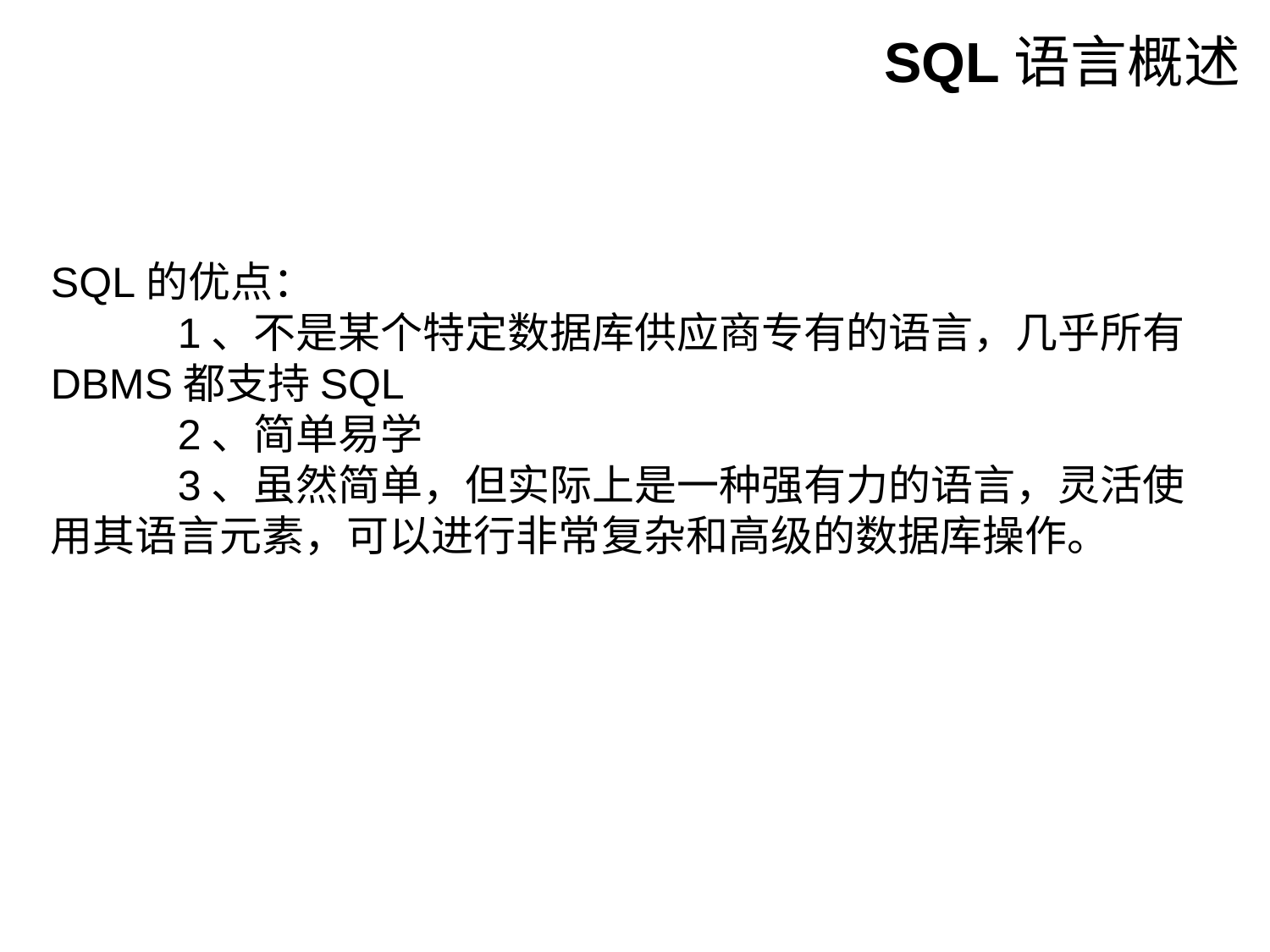

SQL语言概述
SQL的优点：
1、不是某个特定数据库供应商专有的语言，几乎所有
DBMS都支持SQL
2、简单易学
3、虽然简单，但实际上是一种强有力的语言，灵活使
用其语言元素，可以进行非常复杂和高级的数据库操作。